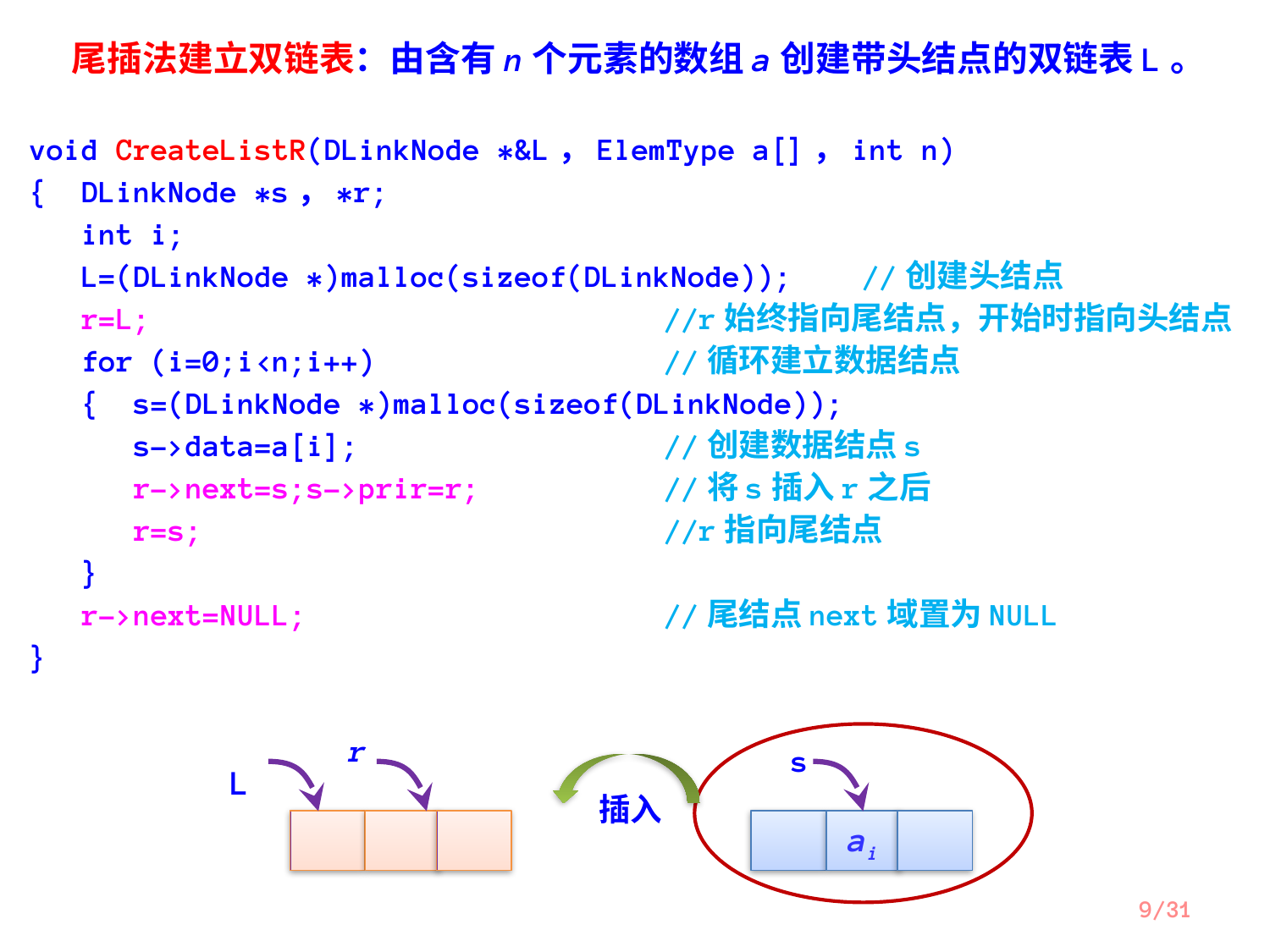

尾插法建立双链表：由含有n个元素的数组a创建带头结点的双链表L。
void CreateListR(DLinkNode *&L，ElemType a[]，int n)
{  DLinkNode *s，*r;
   int i;
   L=(DLinkNode *)malloc(sizeof(DLinkNode));    //创建头结点
   r=L;					//r始终指向尾结点，开始时指向头结点
   for (i=0;i<n;i++)			//循环建立数据结点
   {  s=(DLinkNode *)malloc(sizeof(DLinkNode));
      s->data=a[i];			//创建数据结点s
      r->next=s;s->prir=r;		//将s插入r之后
      r=s;				//r指向尾结点
   }
   r->next=NULL;			//尾结点next域置为NULL
}
r
L

插入
s

ai

9/31